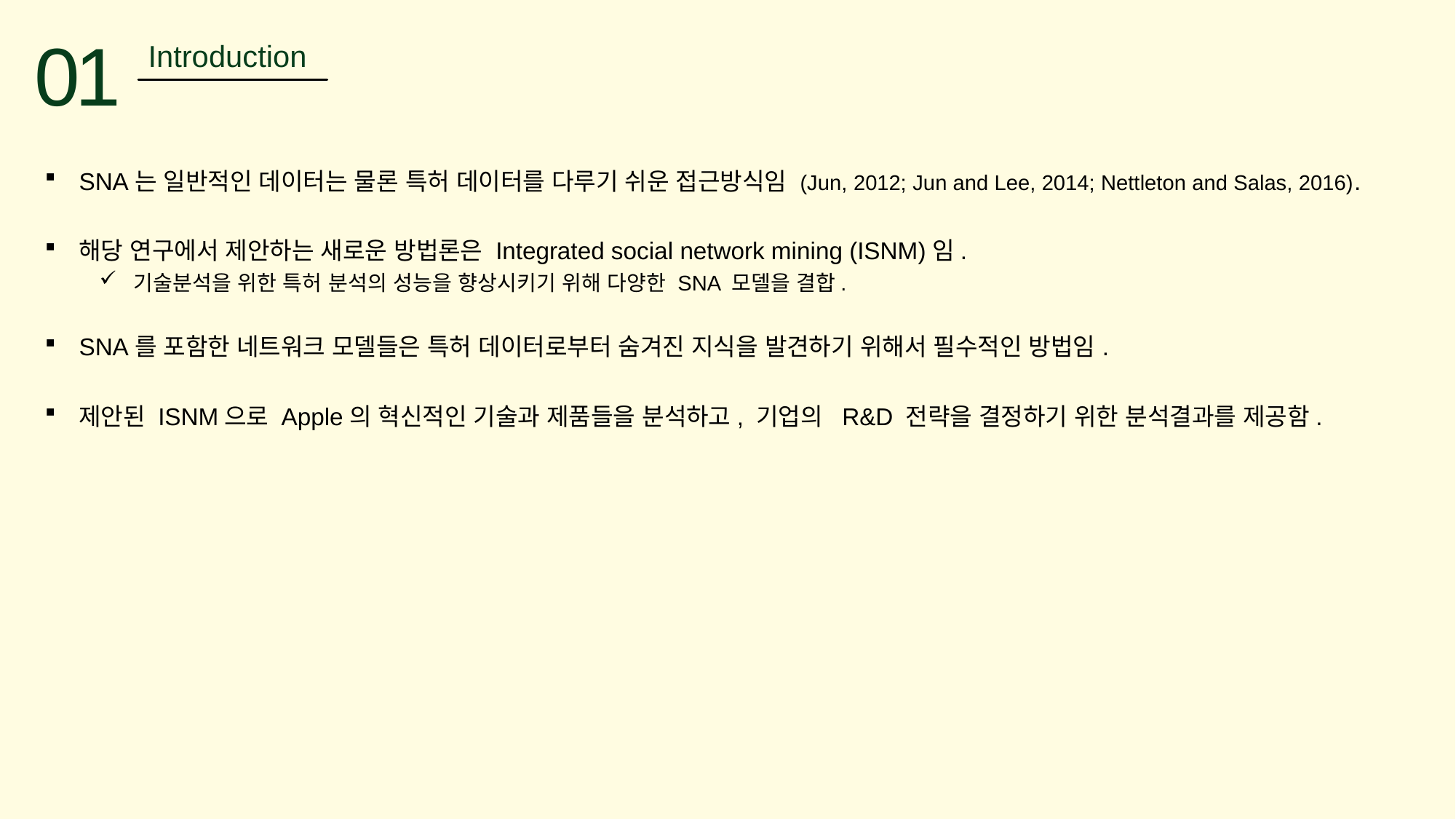

01
Introduction
SNA는 일반적인 데이터는 물론 특허 데이터를 다루기 쉬운 접근방식임 (Jun, 2012; Jun and Lee, 2014; Nettleton and Salas, 2016).

해당 연구에서 제안하는 새로운 방법론은 Integrated social network mining (ISNM)임.
기술분석을 위한 특허 분석의 성능을 향상시키기 위해 다양한 SNA 모델을 결합.

SNA를 포함한 네트워크 모델들은 특허 데이터로부터 숨겨진 지식을 발견하기 위해서 필수적인 방법임.

제안된 ISNM으로 Apple의 혁신적인 기술과 제품들을 분석하고, 기업의  R&D 전략을 결정하기 위한 분석결과를 제공함.